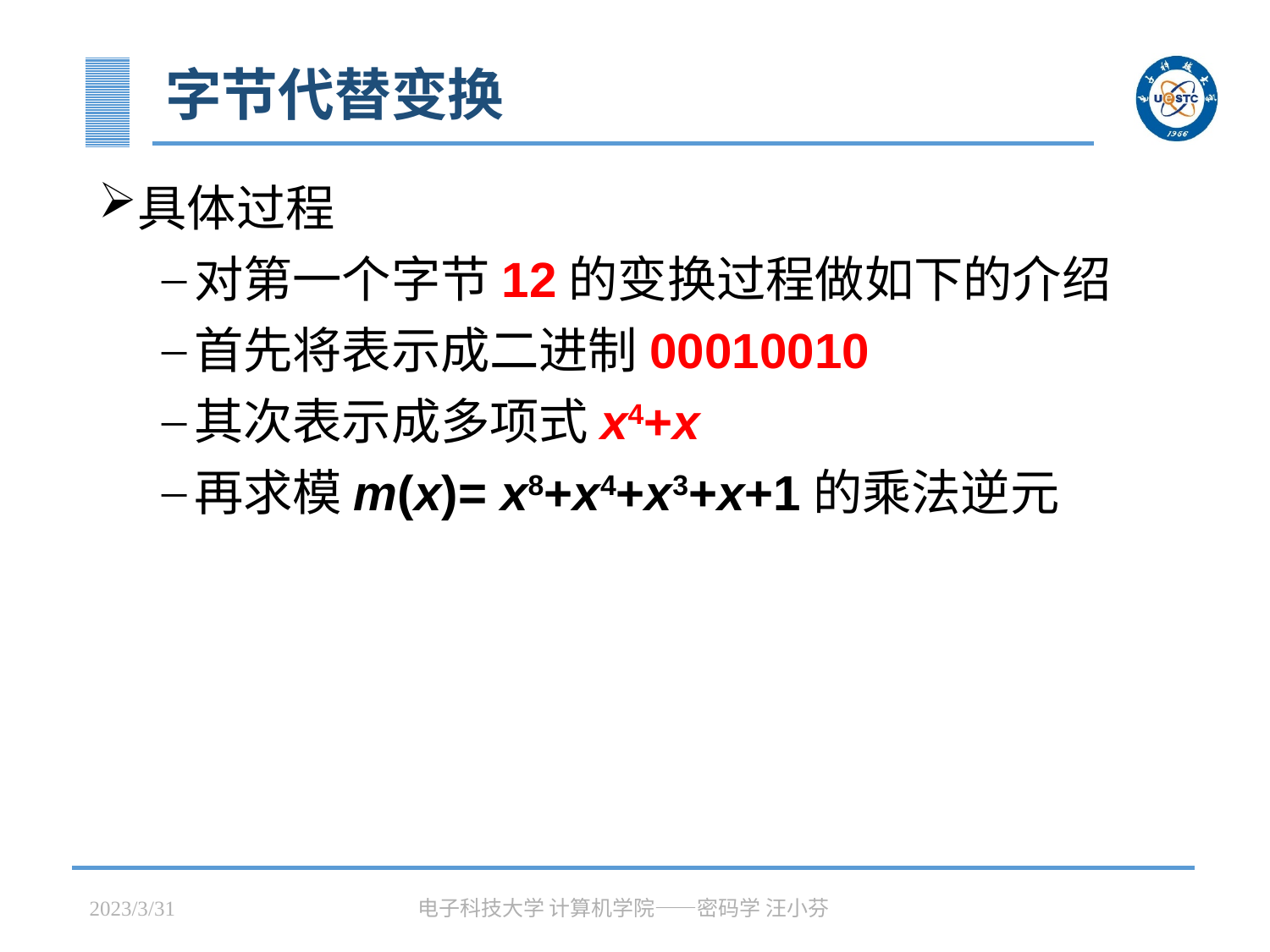

# 字节代替变换
具体过程
对第一个字节12的变换过程做如下的介绍
首先将表示成二进制00010010
其次表示成多项式x4+x
再求模m(x)= x8+x4+x3+x+1的乘法逆元

2023/3/31
电子科技大学 计算机学院——密码学 汪小芬